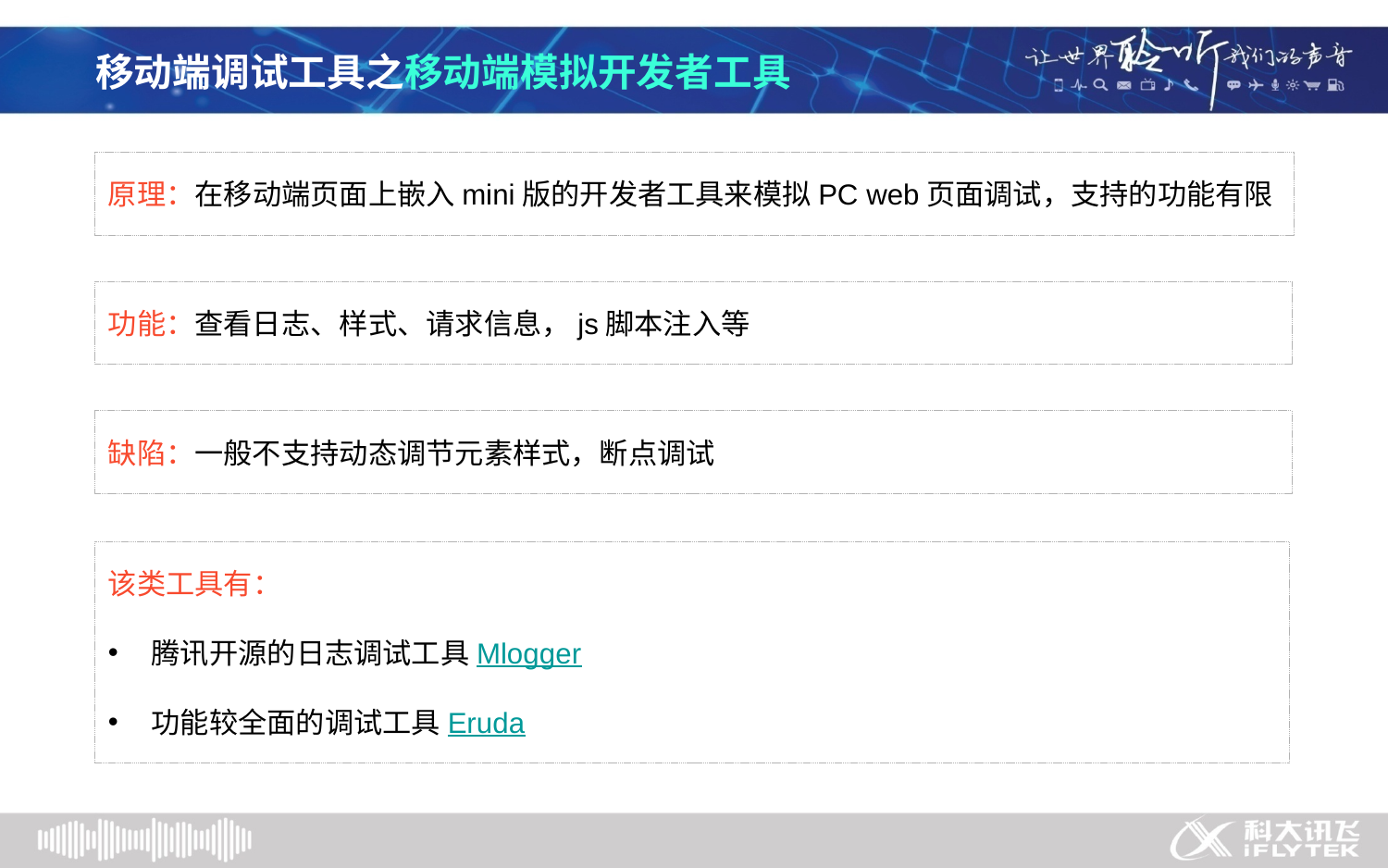

移动端调试工具之移动端模拟开发者工具
原理：在移动端页面上嵌入mini版的开发者工具来模拟PC web页面调试，支持的功能有限

功能：查看日志、样式、请求信息，js脚本注入等

缺陷：一般不支持动态调节元素样式，断点调试

该类工具有：
腾讯开源的日志调试工具Mlogger
功能较全面的调试工具Eruda